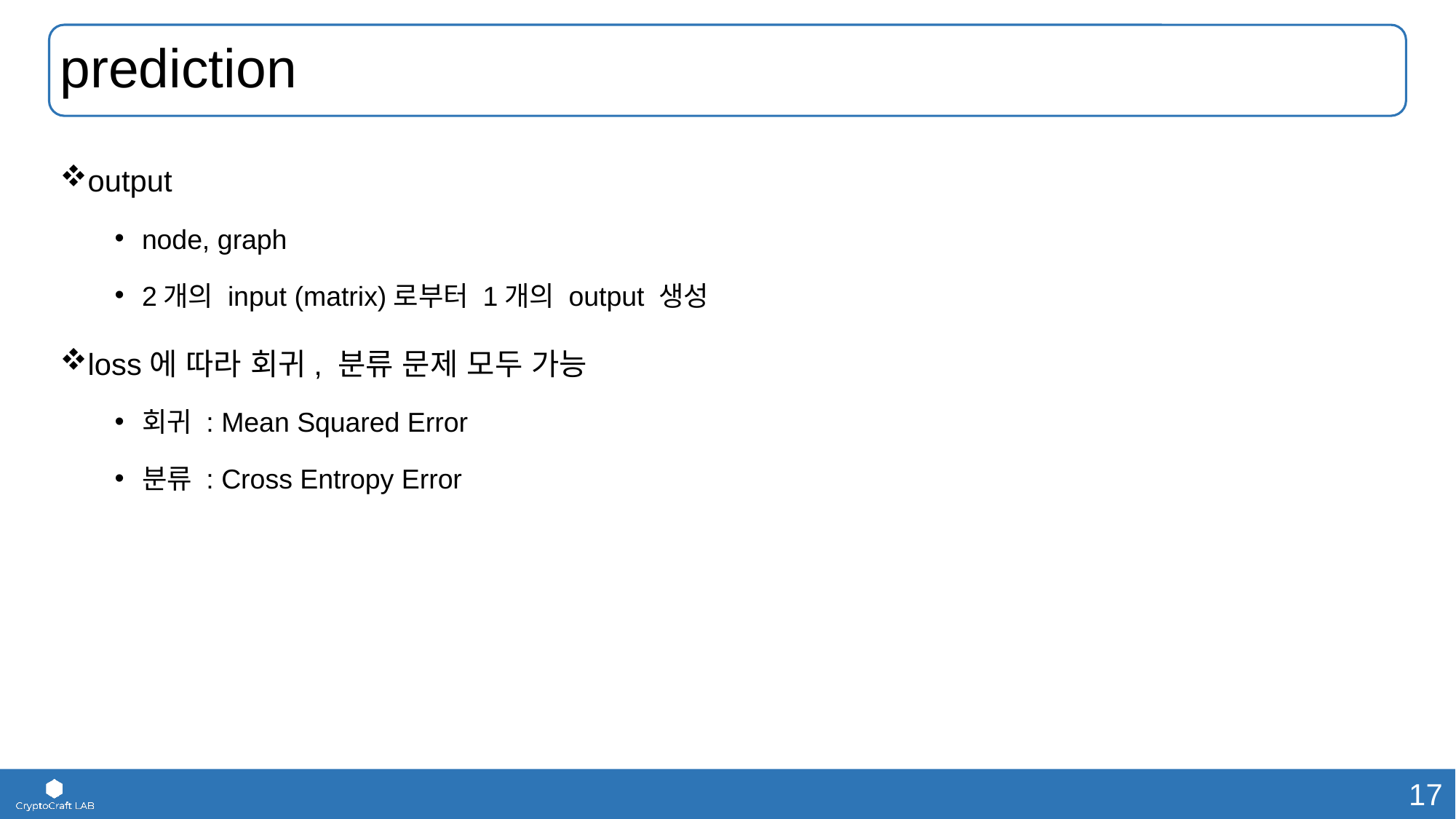

# prediction
output
node, graph
2개의 input (matrix)로부터 1개의 output 생성
loss에 따라 회귀, 분류 문제 모두 가능
회귀 : Mean Squared Error
분류 : Cross Entropy Error